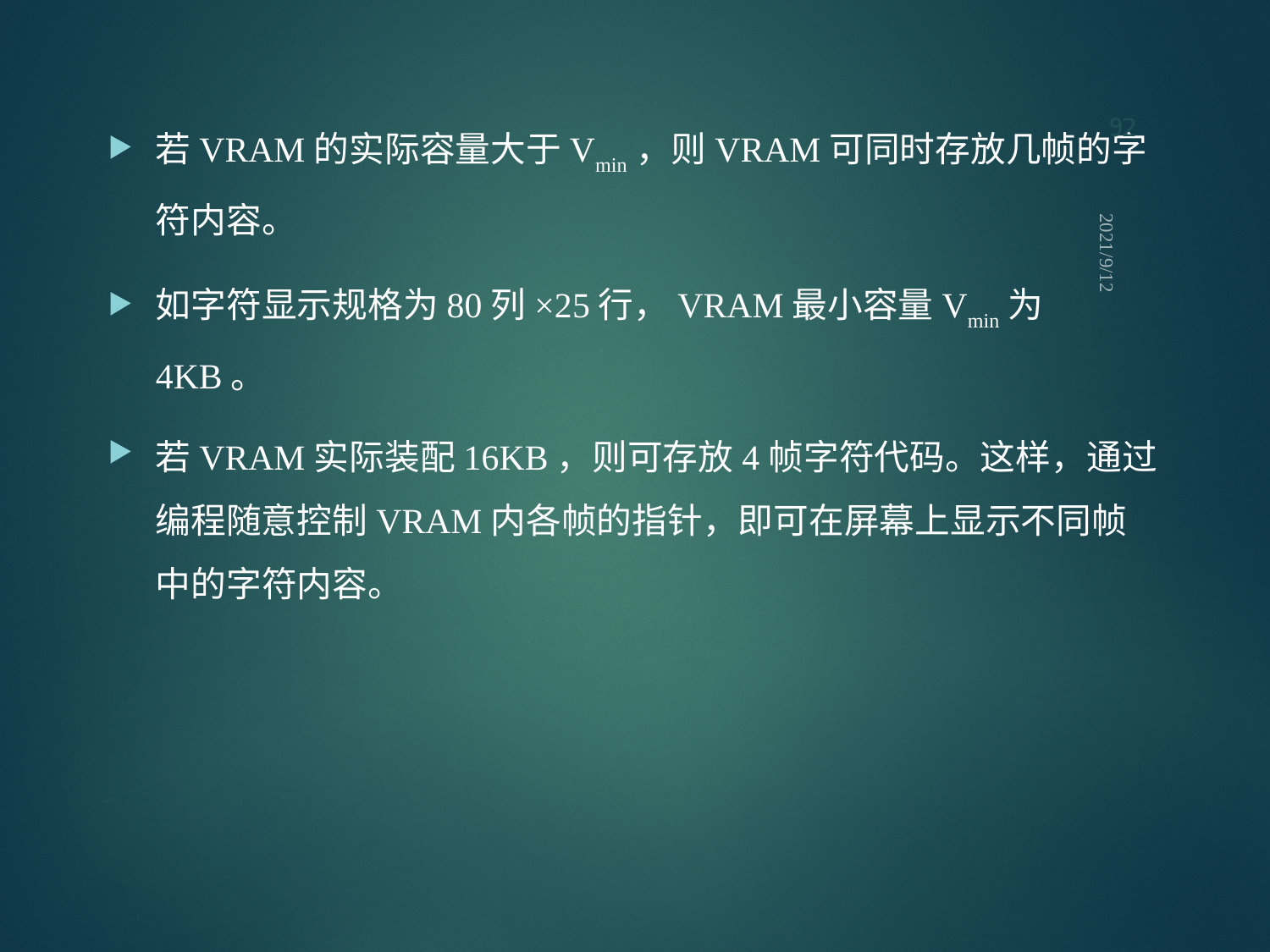

92
若VRAM的实际容量大于Vmin，则VRAM可同时存放几帧的字符内容。
如字符显示规格为80列×25行，VRAM最小容量Vmin为4KB。
若VRAM实际装配16KB，则可存放4帧字符代码。这样，通过编程随意控制VRAM内各帧的指针，即可在屏幕上显示不同帧中的字符内容。
2021/9/12